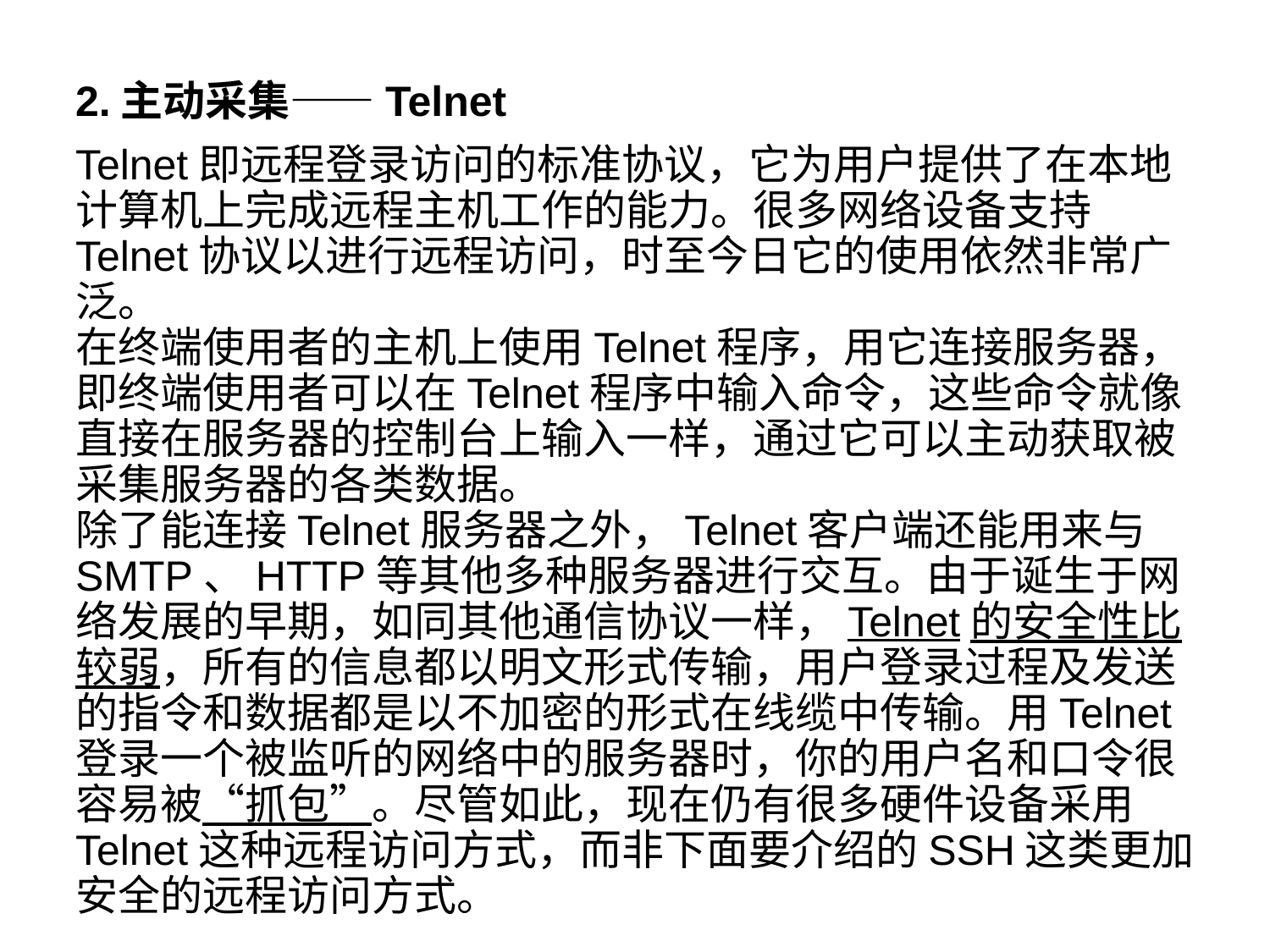

2.主动采集——Telnet
Telnet即远程登录访问的标准协议，它为用户提供了在本地计算机上完成远程主机工作的能力。很多网络设备支持Telnet协议以进行远程访问，时至今日它的使用依然非常广泛。
在终端使用者的主机上使用Telnet程序，用它连接服务器，即终端使用者可以在Telnet程序中输入命令，这些命令就像直接在服务器的控制台上输入一样，通过它可以主动获取被采集服务器的各类数据。
除了能连接Telnet服务器之外，Telnet客户端还能用来与SMTP、HTTP等其他多种服务器进行交互。由于诞生于网络发展的早期，如同其他通信协议一样，Telnet的安全性比较弱，所有的信息都以明文形式传输，用户登录过程及发送的指令和数据都是以不加密的形式在线缆中传输。用Telnet登录一个被监听的网络中的服务器时，你的用户名和口令很容易被“抓包”。尽管如此，现在仍有很多硬件设备采用Telnet这种远程访问方式，而非下面要介绍的SSH这类更加安全的远程访问方式。